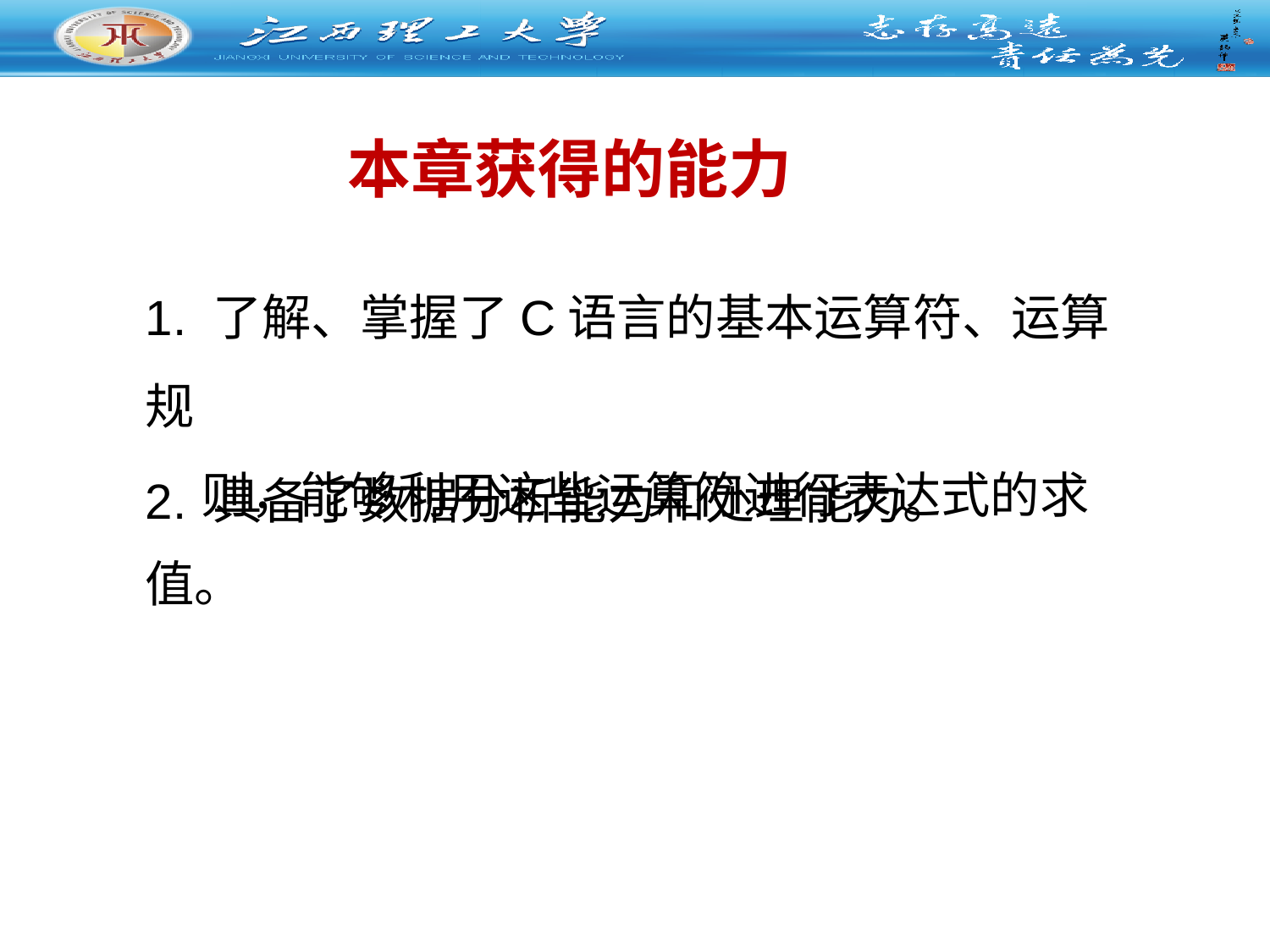

本章获得的能力
1. 了解、掌握了C语言的基本运算符、运算规
    则，能够利用这些运算符进行表达式的求值。
2. 具备了数据分析能力和处理能力。